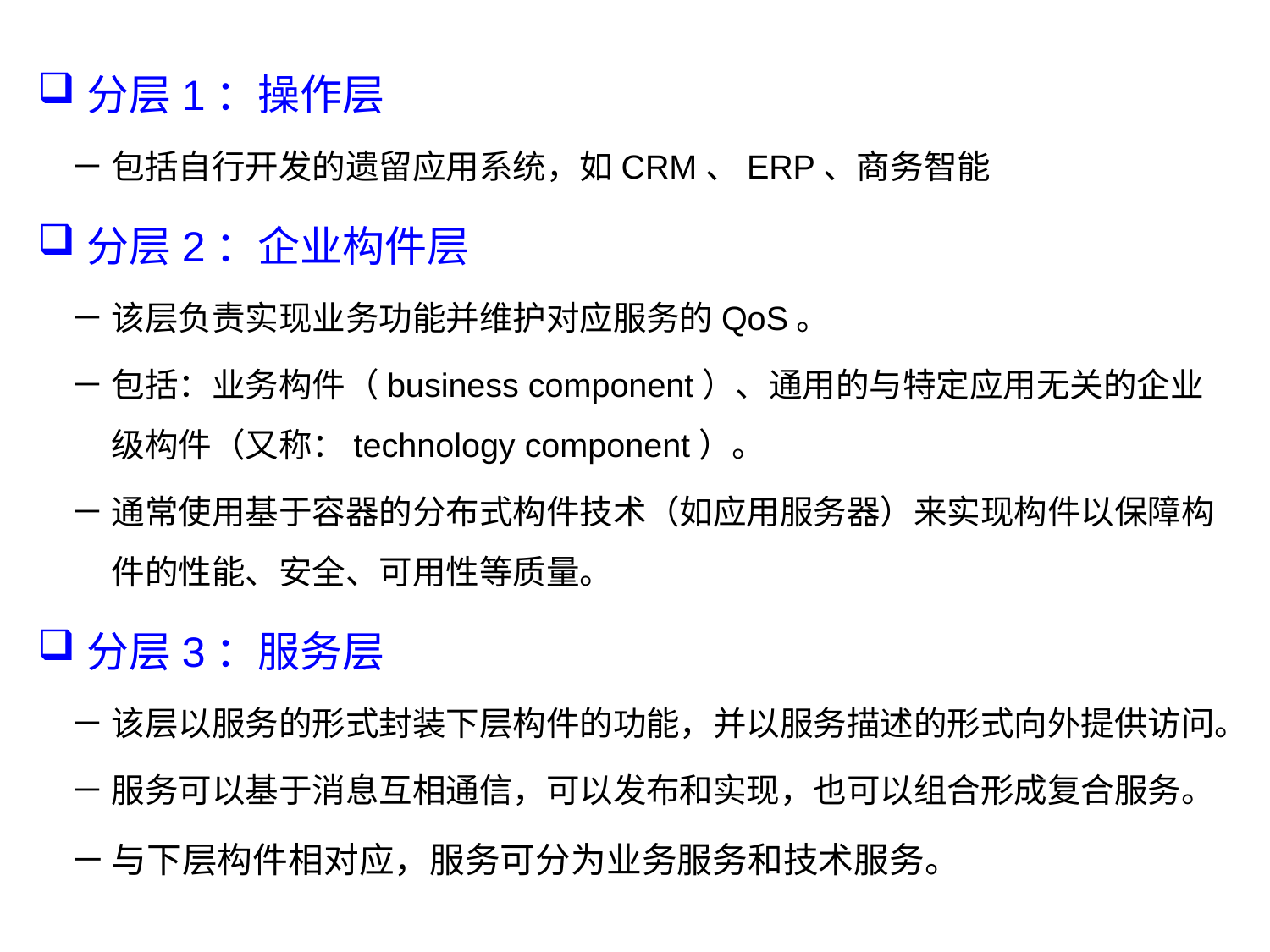

分层1：操作层
包括自行开发的遗留应用系统，如CRM、ERP、商务智能
分层2：企业构件层
该层负责实现业务功能并维护对应服务的QoS。
包括：业务构件（business component）、通用的与特定应用无关的企业级构件（又称：technology component）。
通常使用基于容器的分布式构件技术（如应用服务器）来实现构件以保障构件的性能、安全、可用性等质量。
分层3：服务层
该层以服务的形式封装下层构件的功能，并以服务描述的形式向外提供访问。
服务可以基于消息互相通信，可以发布和实现，也可以组合形成复合服务。
与下层构件相对应，服务可分为业务服务和技术服务。